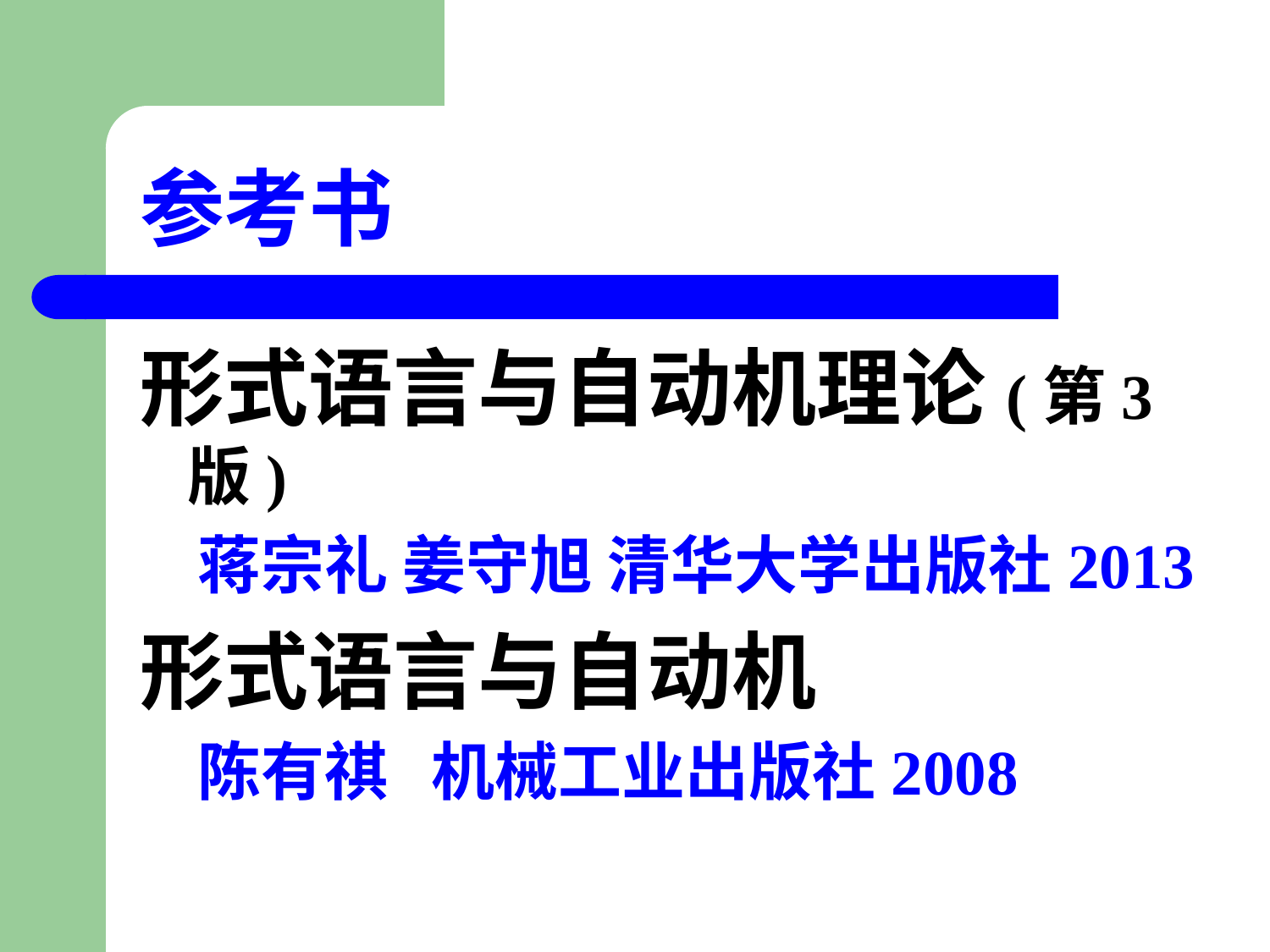

# 参考书
形式语言与自动机理论(第3版)
   蒋宗礼 姜守旭 清华大学出版社2013
形式语言与自动机
   陈有祺   机械工业出版社2008